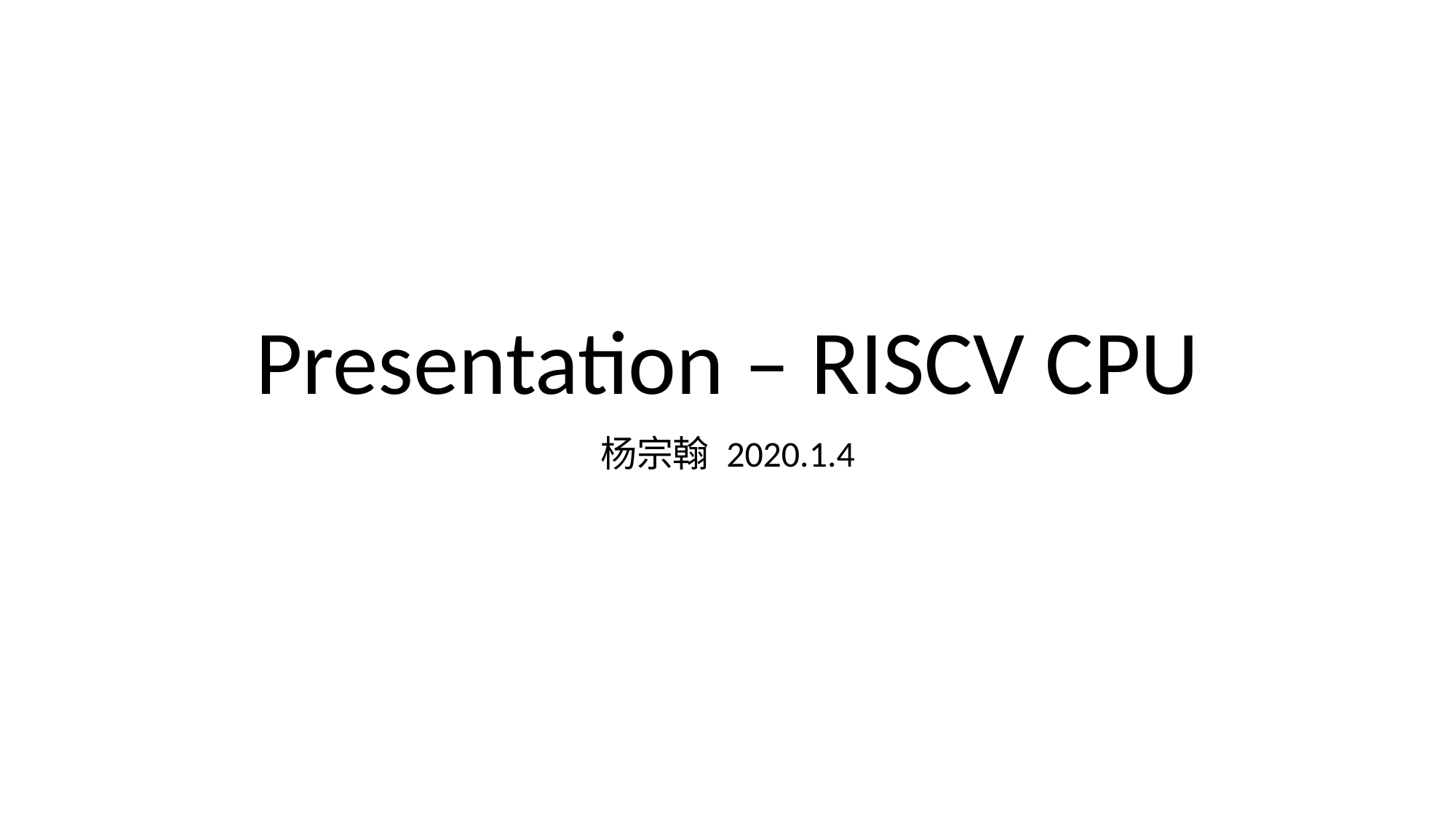

# Presentation – RISCV CPU
杨宗翰 2020.1.4